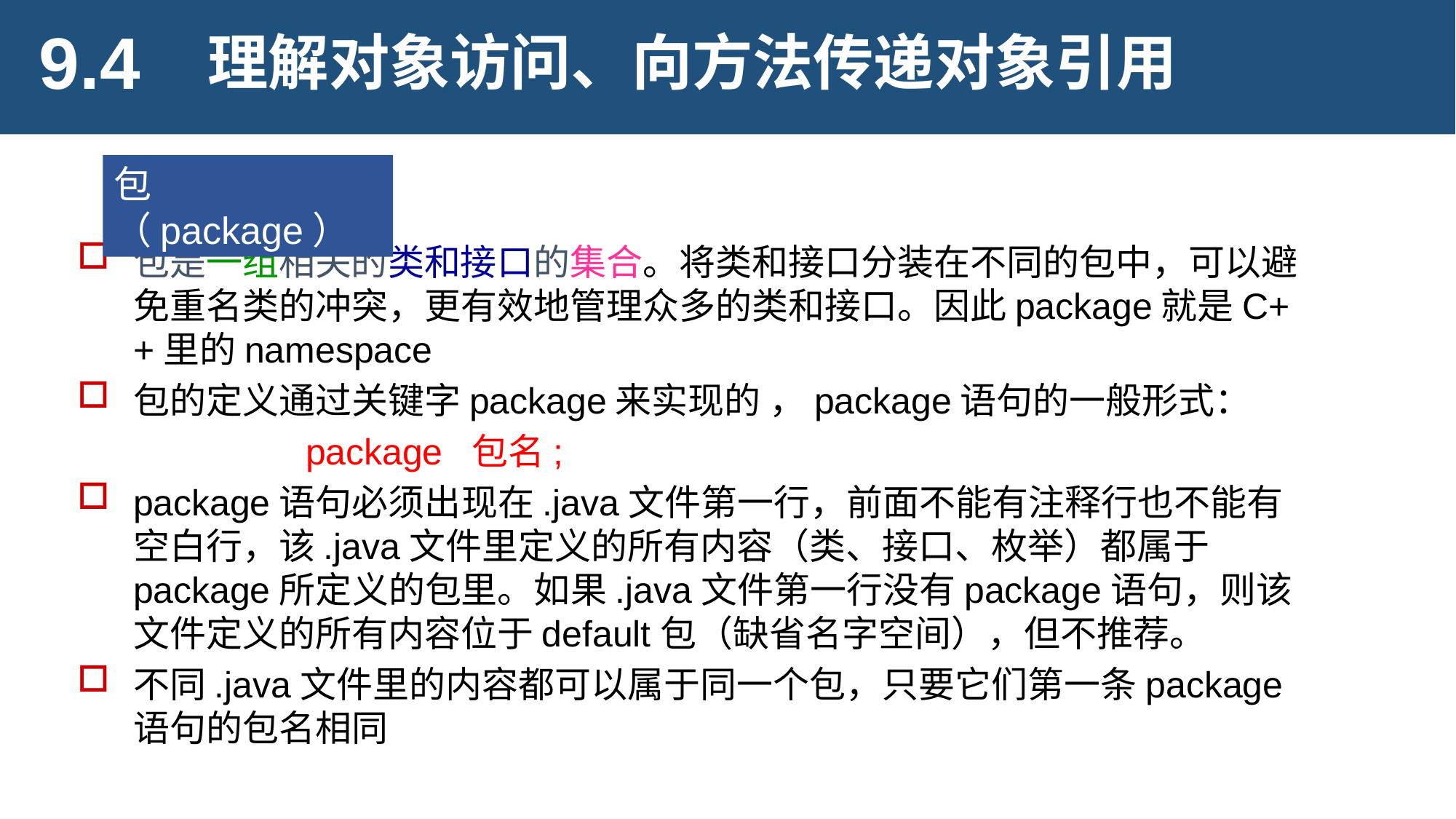

9.4
理解对象访问、向方法传递对象引用
包（package）
包是一组相关的类和接口的集合。将类和接口分装在不同的包中，可以避免重名类的冲突，更有效地管理众多的类和接口。因此package就是C++里的namespace
包的定义通过关键字package来实现的 ，package语句的一般形式：
		 package  包名;
package语句必须出现在.java文件第一行，前面不能有注释行也不能有空白行，该.java文件里定义的所有内容（类、接口、枚举）都属于package所定义的包里。如果.java文件第一行没有package语句，则该文件定义的所有内容位于default包（缺省名字空间），但不推荐。
不同.java文件里的内容都可以属于同一个包，只要它们第一条package语句的包名相同